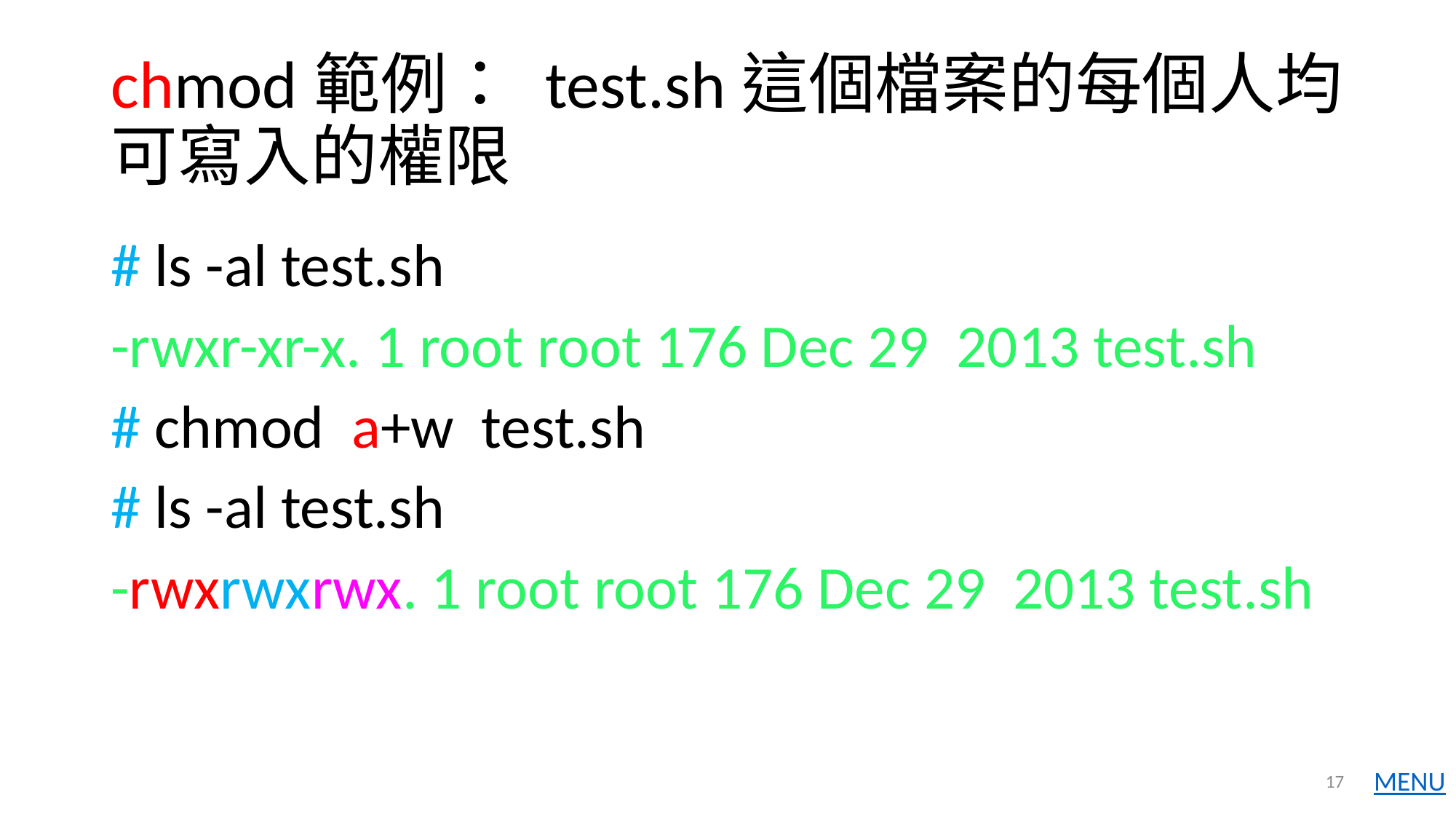

# chmod範例： test.sh這個檔案的每個人均可寫入的權限
# ls -al test.sh
-rwxr-xr-x. 1 root root 176 Dec 29  2013 test.sh
# chmod  a+w  test.sh
# ls -al test.sh
-rwxrwxrwx. 1 root root 176 Dec 29  2013 test.sh

17